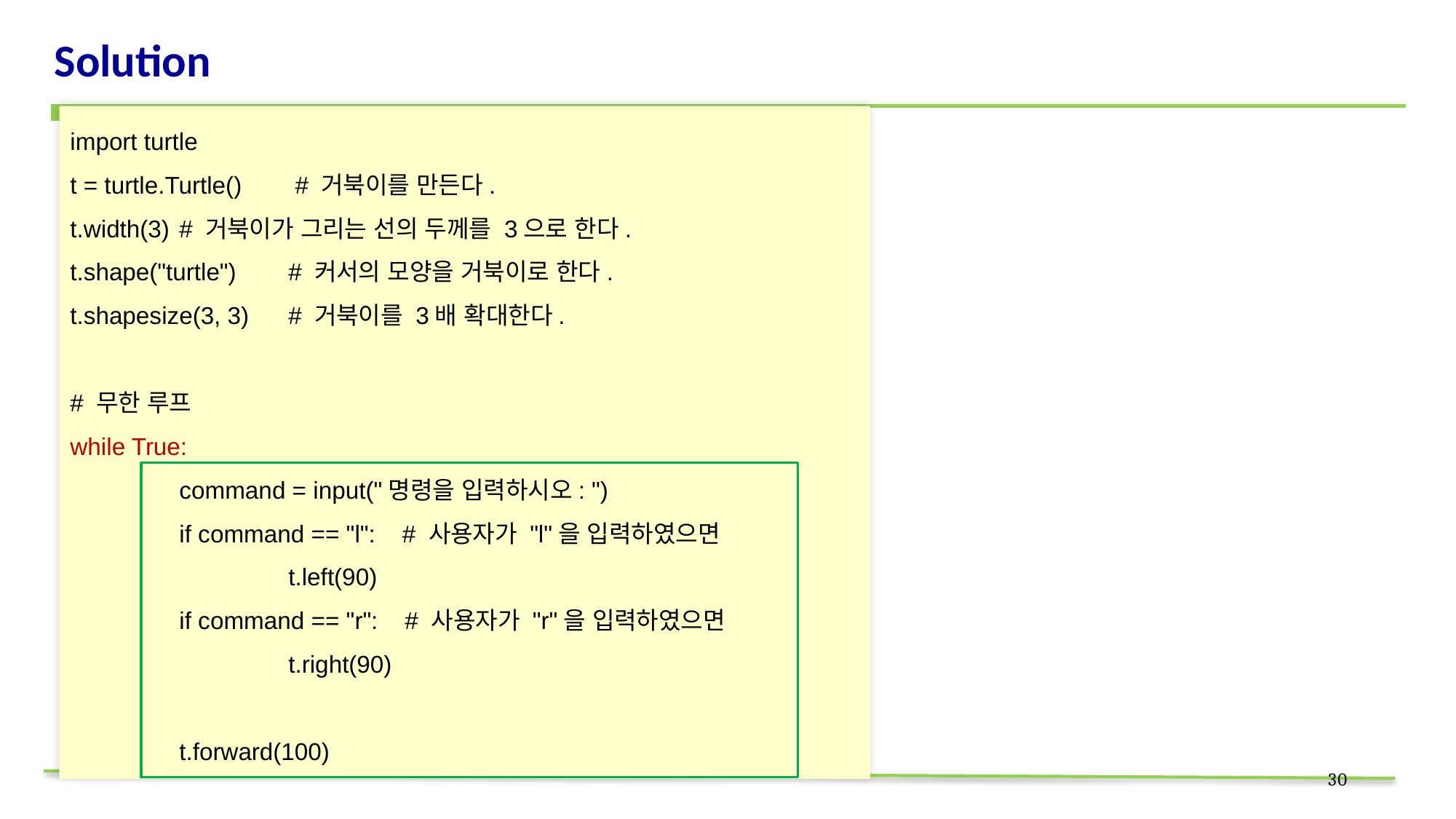

# Solution
import turtle
t = turtle.Turtle()	 # 거북이를 만든다.
t.width(3) 	# 거북이가 그리는 선의 두께를 3으로 한다.
t.shape("turtle") 	# 커서의 모양을 거북이로 한다.
t.shapesize(3, 3)	# 거북이를 3배 확대한다.

# 무한 루프
while True:
	command = input("명령을 입력하시오: ")
	if command == "l":    # 사용자가 "l"을 입력하였으면
		t.left(90)
	if command == "r":    # 사용자가 "r"을 입력하였으면
		t.right(90)

	t.forward(100)

30